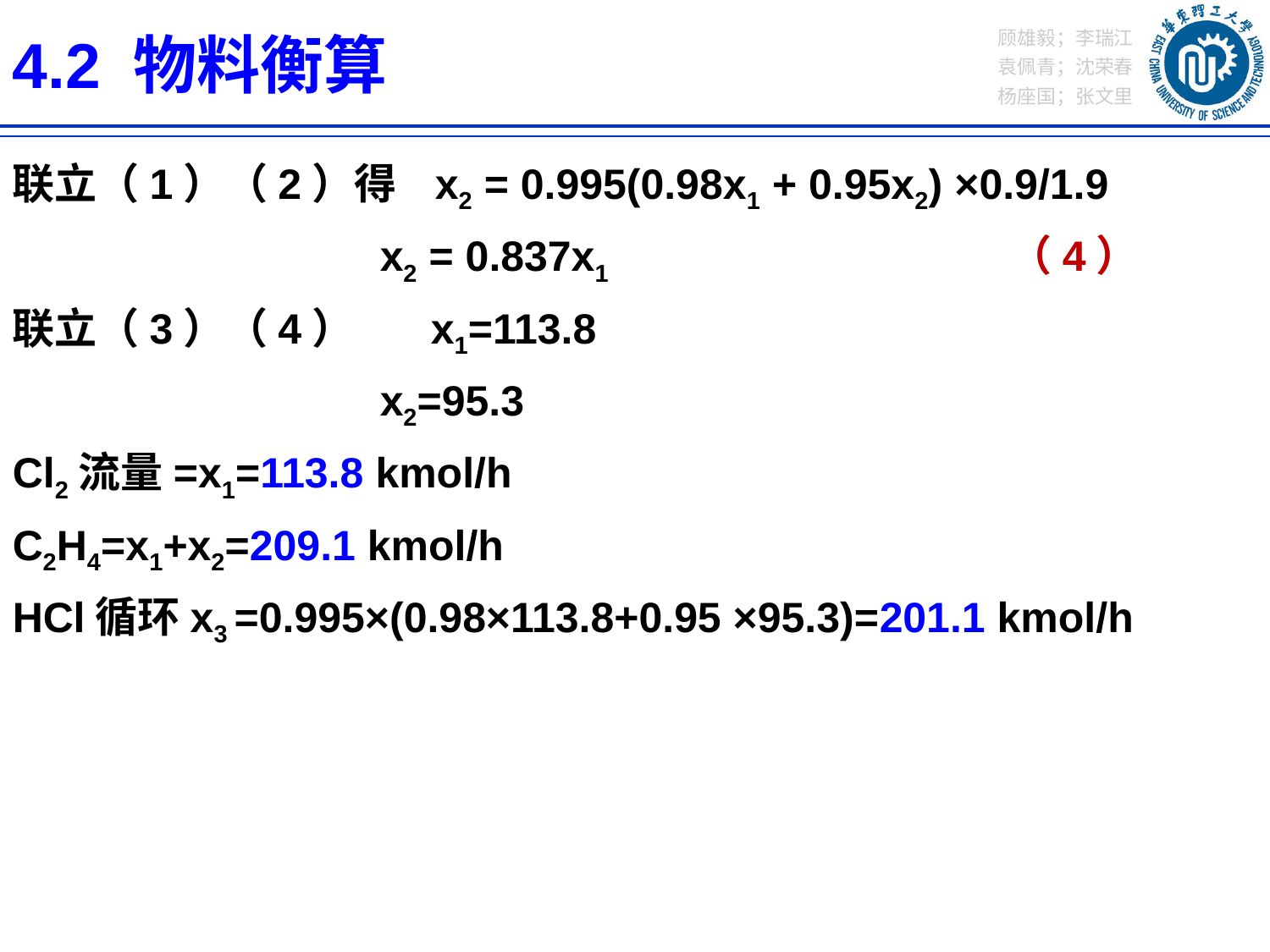

4.2 物料衡算
联立（1）（2）得   x2 = 0.995(0.98x1 + 0.95x2) ×0.9/1.9
                               x2 = 0.837x1                                 （4）
联立（3）（4）       x1=113.8
                               x2=95.3
Cl2流量=x1=113.8 kmol/h
C2H4=x1+x2=209.1 kmol/h
HCl循环x3 =0.995×(0.98×113.8+0.95 ×95.3)=201.1 kmol/h